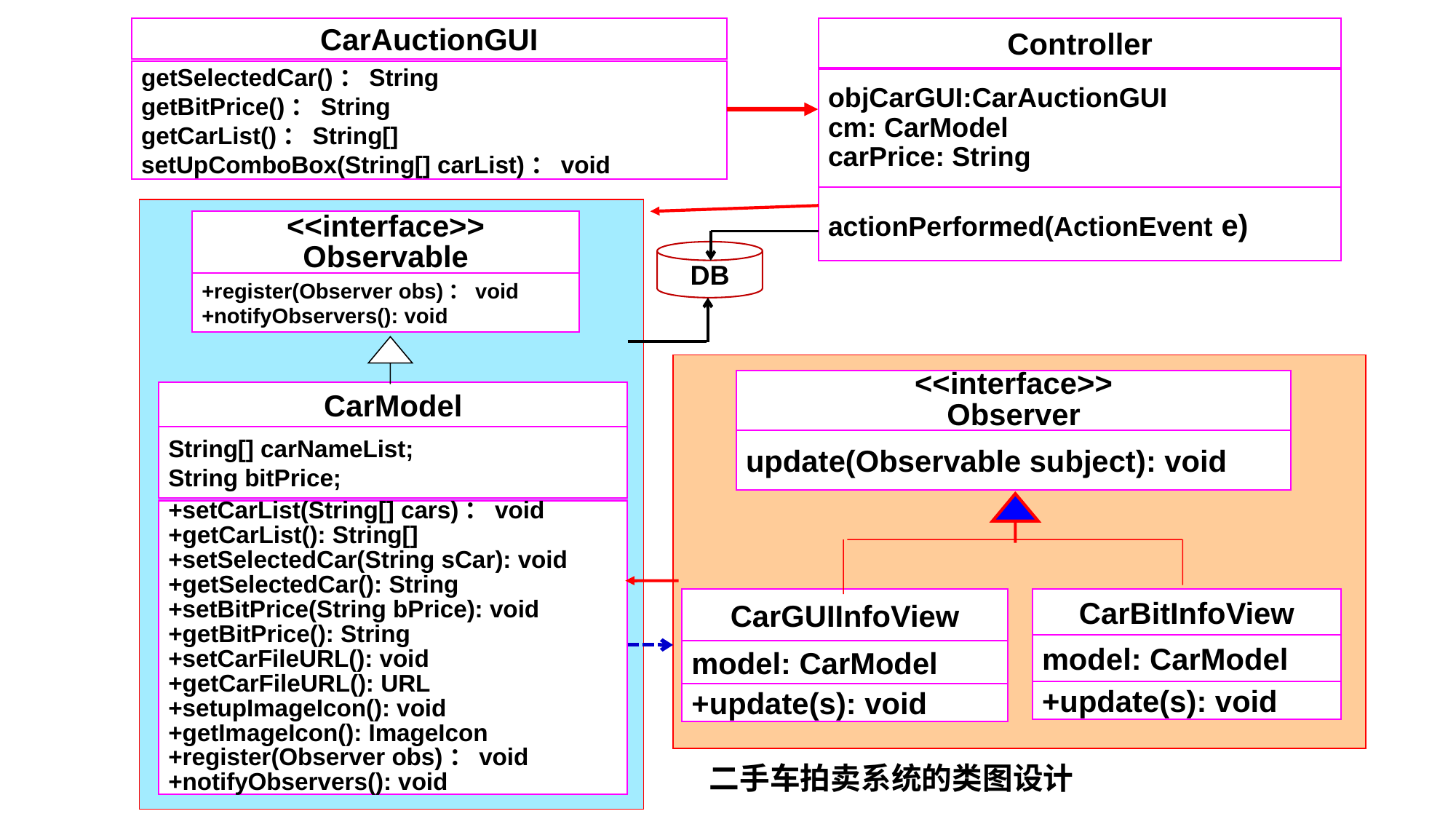

CarAuctionGUI
getSelectedCar()：String
getBitPrice()：String
getCarList()：String[]
setUpComboBox(String[] carList)：void
Controller
objCarGUI:CarAuctionGUI
cm: CarModel
carPrice: String
actionPerformed(ActionEvent e)

<<interface>>
Observable
+register(Observer obs)：void
+notifyObservers(): void
DB

<<interface>>
Observer
update(Observable subject): void
CarModel
String[] carNameList;
String bitPrice;
+setCarList(String[] cars)：void
+getCarList(): String[]
+setSelectedCar(String sCar): void
+getSelectedCar(): String
+setBitPrice(String bPrice): void
+getBitPrice(): String
+setCarFileURL(): void
+getCarFileURL(): URL
+setupImageIcon(): void
+getImageIcon(): ImageIcon
+register(Observer obs)：void
+notifyObservers(): void

CarGUIInfoView
CarBitInfoView
model: CarModel
model: CarModel
+update(s): void
+update(s): void
二手车拍卖系统的类图设计